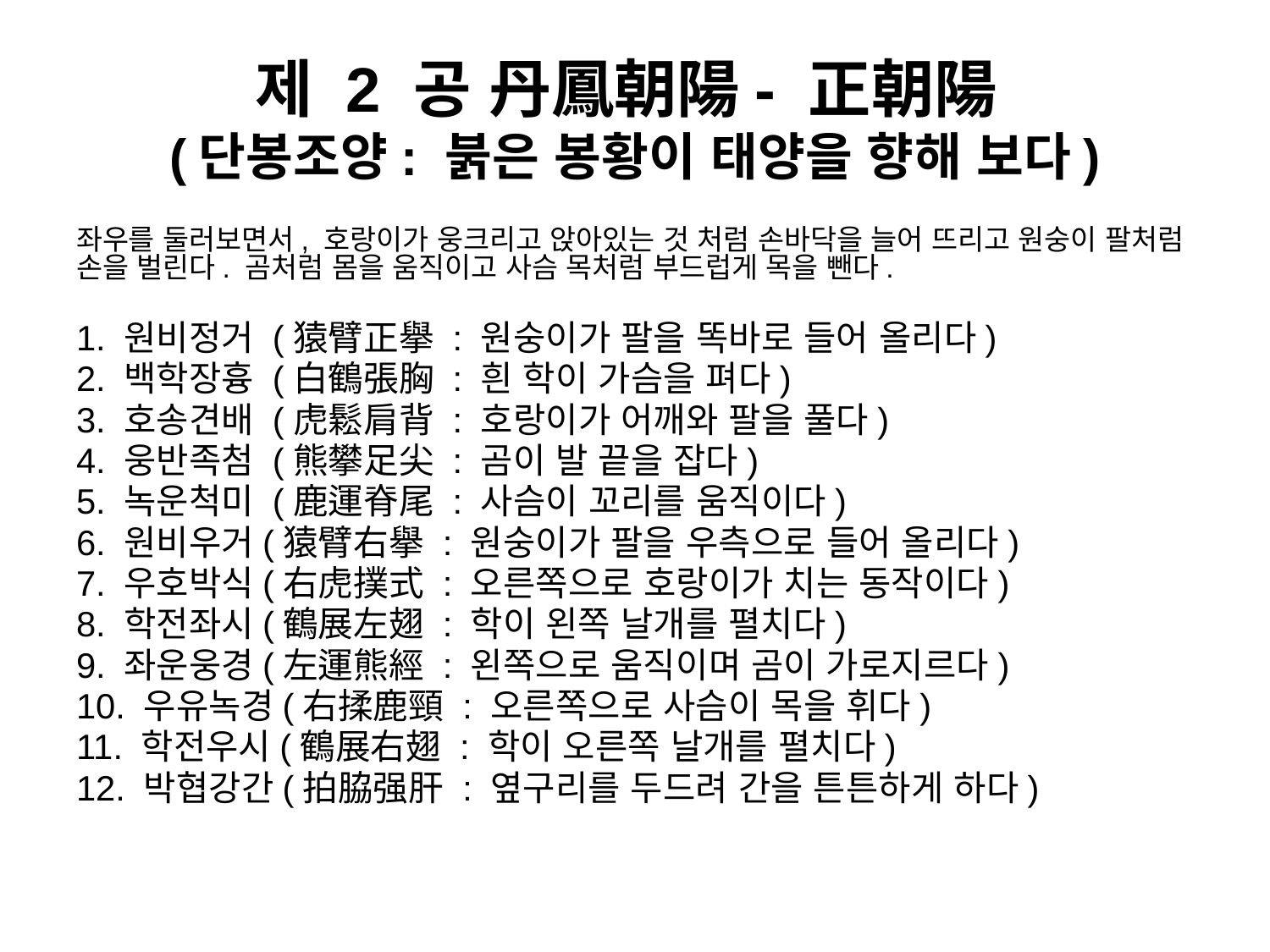

# 제 2 공 丹鳳朝陽- 正朝陽 (단봉조양: 붉은 봉황이 태양을 향해 보다)
좌우를 둘러보면서, 호랑이가 웅크리고 앉아있는 것 처럼 손바닥을 늘어 뜨리고 원숭이 팔처럼 손을 벌린다. 곰처럼 몸을 움직이고 사슴 목처럼 부드럽게 목을 뺀다.

1. 원비정거 (猿臂正擧 : 원숭이가 팔을 똑바로 들어 올리다)
2. 백학장흉 (白鶴張胸 : 흰 학이 가슴을 펴다)
3. 호송견배 (虎鬆肩背 : 호랑이가 어깨와 팔을 풀다)
4. 웅반족첨 (熊攀足尖 : 곰이 발 끝을 잡다)
5. 녹운척미 (鹿運脊尾 : 사슴이 꼬리를 움직이다)
6. 원비우거(猿臂右擧 : 원숭이가 팔을 우측으로 들어 올리다)
7. 우호박식(右虎撲式 : 오른쪽으로 호랑이가 치는 동작이다)
8. 학전좌시(鶴展左翅 : 학이 왼쪽 날개를 펼치다)
9. 좌운웅경(左運熊經 : 왼쪽으로 움직이며 곰이 가로지르다)
10. 우유녹경(右揉鹿頸 : 오른쪽으로 사슴이 목을 휘다)
11. 학전우시(鶴展右翅 : 학이 오른쪽 날개를 펼치다)
12. 박협강간(拍脇强肝 : 옆구리를 두드려 간을 튼튼하게 하다)